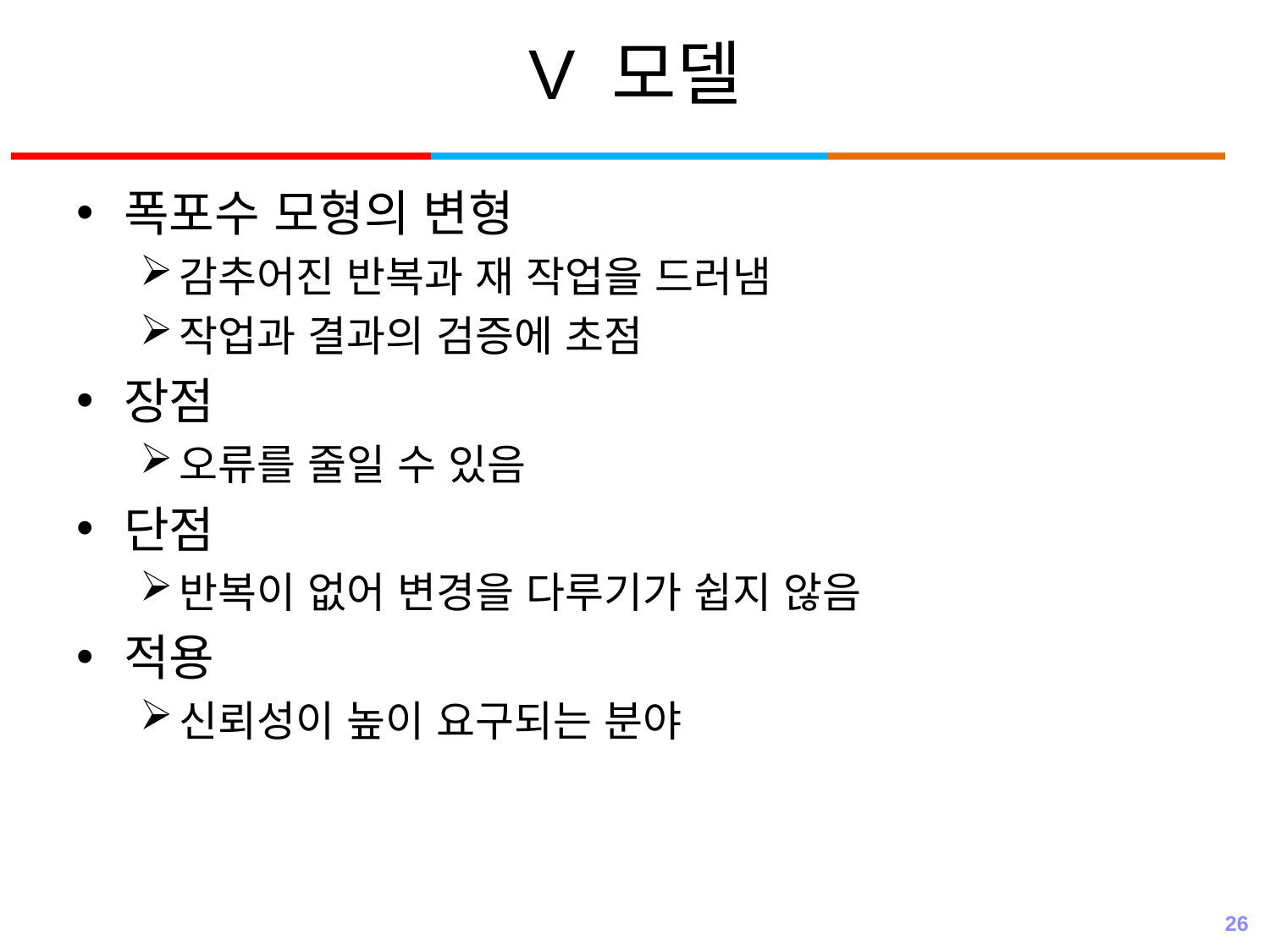

# V 모델
폭포수 모형의 변형
감추어진 반복과 재 작업을 드러냄
작업과 결과의 검증에 초점
장점
오류를 줄일 수 있음
단점
반복이 없어 변경을 다루기가 쉽지 않음
적용
신뢰성이 높이 요구되는 분야
26